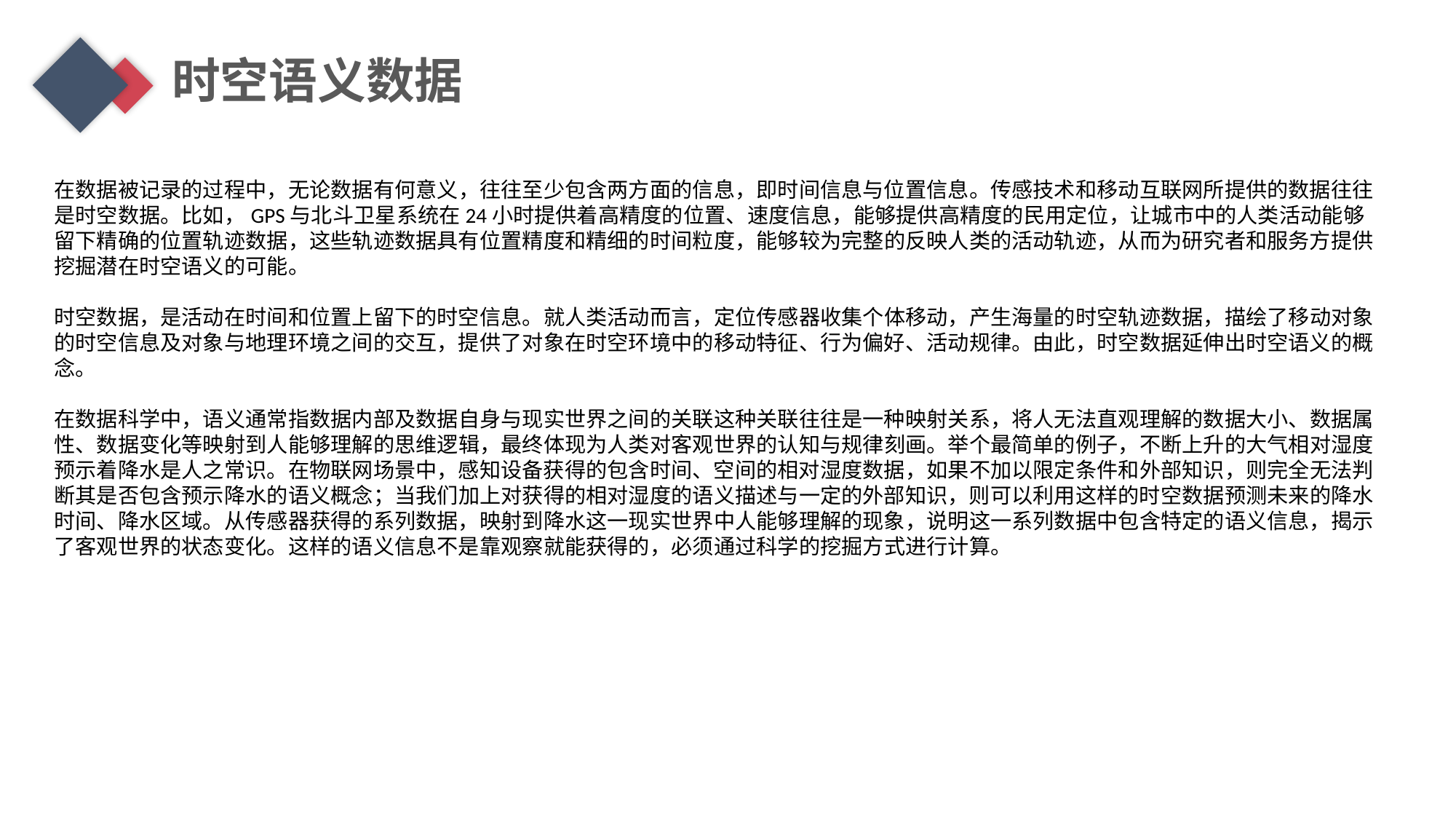

时空语义数据

在数据被记录的过程中，无论数据有何意义，往往至少包含两方面的信息，即时间信息与位置信息。传感技术和移动互联网所提供的数据往往是时空数据。比如，GPS与北斗卫星系统在24小时提供着高精度的位置、速度信息，能够提供高精度的民用定位，让城市中的人类活动能够留下精确的位置轨迹数据，这些轨迹数据具有位置精度和精细的时间粒度，能够较为完整的反映人类的活动轨迹，从而为研究者和服务方提供挖掘潜在时空语义的可能。

时空数据，是活动在时间和位置上留下的时空信息。就人类活动而言，定位传感器收集个体移动，产生海量的时空轨迹数据，描绘了移动对象的时空信息及对象与地理环境之间的交互，提供了对象在时空环境中的移动特征、行为偏好、活动规律。由此，时空数据延伸出时空语义的概念。

在数据科学中，语义通常指数据内部及数据自身与现实世界之间的关联这种关联往往是一种映射关系，将人无法直观理解的数据大小、数据属性、数据变化等映射到人能够理解的思维逻辑，最终体现为人类对客观世界的认知与规律刻画。举个最简单的例子，不断上升的大气相对湿度预示着降水是人之常识。在物联网场景中，感知设备获得的包含时间、空间的相对湿度数据，如果不加以限定条件和外部知识，则完全无法判断其是否包含预示降水的语义概念；当我们加上对获得的相对湿度的语义描述与一定的外部知识，则可以利用这样的时空数据预测未来的降水时间、降水区域。从传感器获得的系列数据，映射到降水这一现实世界中人能够理解的现象，说明这一系列数据中包含特定的语义信息，揭示了客观世界的状态变化。这样的语义信息不是靠观察就能获得的，必须通过科学的挖掘方式进行计算。